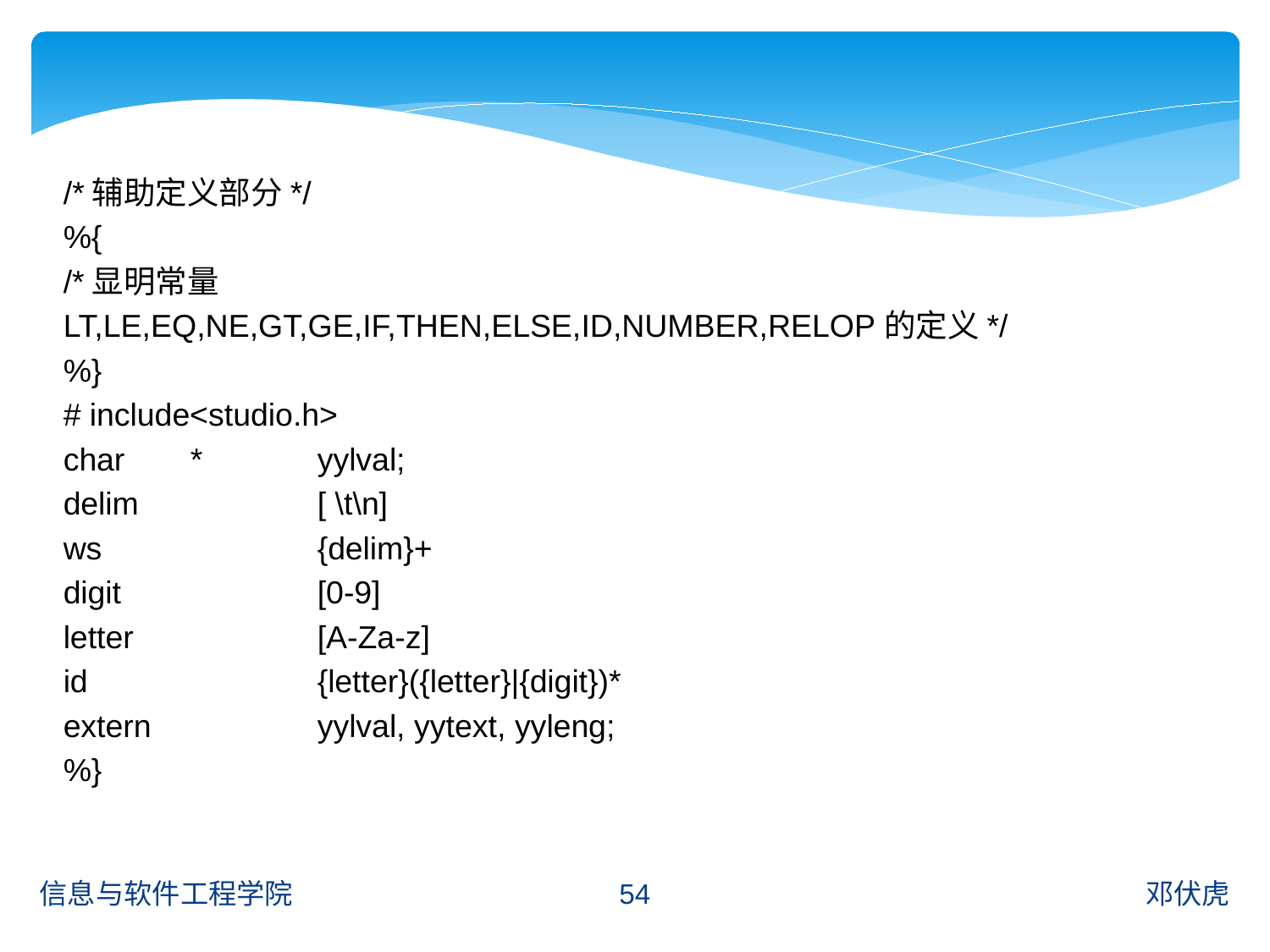

/*辅助定义部分*/
%{
/*显明常量
LT,LE,EQ,NE,GT,GE,IF,THEN,ELSE,ID,NUMBER,RELOP的定义*/
%}
# include<studio.h>
char 	* 	yylval;
delim		[ \t\n]
ws		{delim}+
digit 		[0-9]
letter		[A-Za-z]
id		{letter}({letter}|{digit})*
extern 		yylval, yytext, yyleng;
%}
54
信息与软件工程学院
邓伏虎